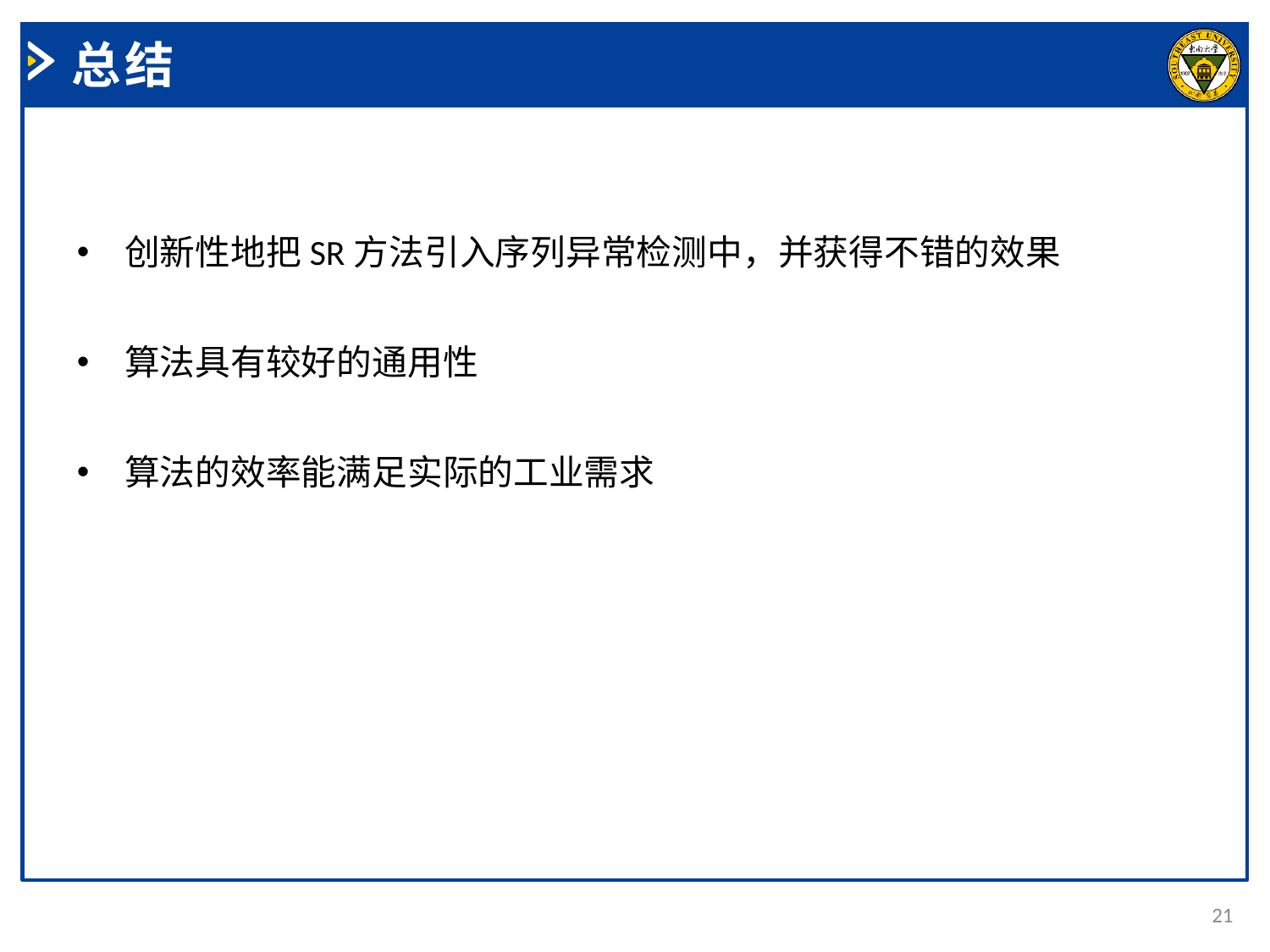

总结

创新性地把SR方法引入序列异常检测中，并获得不错的效果

算法具有较好的通用性

算法的效率能满足实际的工业需求

21